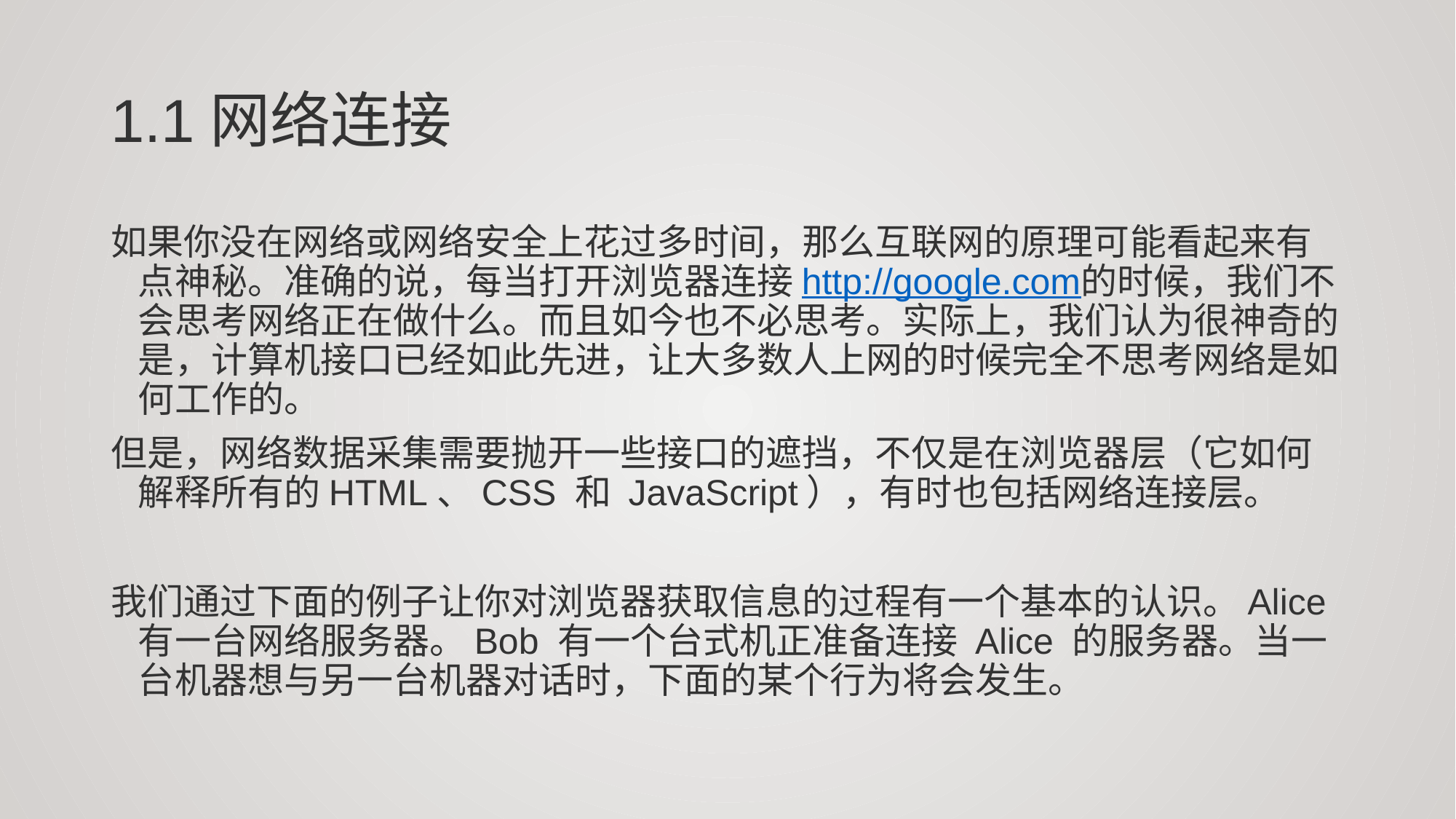

# 1.1网络连接
如果你没在网络或网络安全上花过多时间，那么互联网的原理可能看起来有点神秘。准确的说，每当打开浏览器连接http://google.com的时候，我们不会思考网络正在做什么。而且如今也不必思考。实际上，我们认为很神奇的是，计算机接口已经如此先进，让大多数人上网的时候完全不思考网络是如何工作的。
但是，网络数据采集需要抛开一些接口的遮挡，不仅是在浏览器层（它如何解释所有的HTML、CSS 和 JavaScript），有时也包括网络连接层。

我们通过下面的例子让你对浏览器获取信息的过程有一个基本的认识。Alice 有一台网络服务器。Bob 有一个台式机正准备连接 Alice 的服务器。当一台机器想与另一台机器对话时，下面的某个行为将会发生。